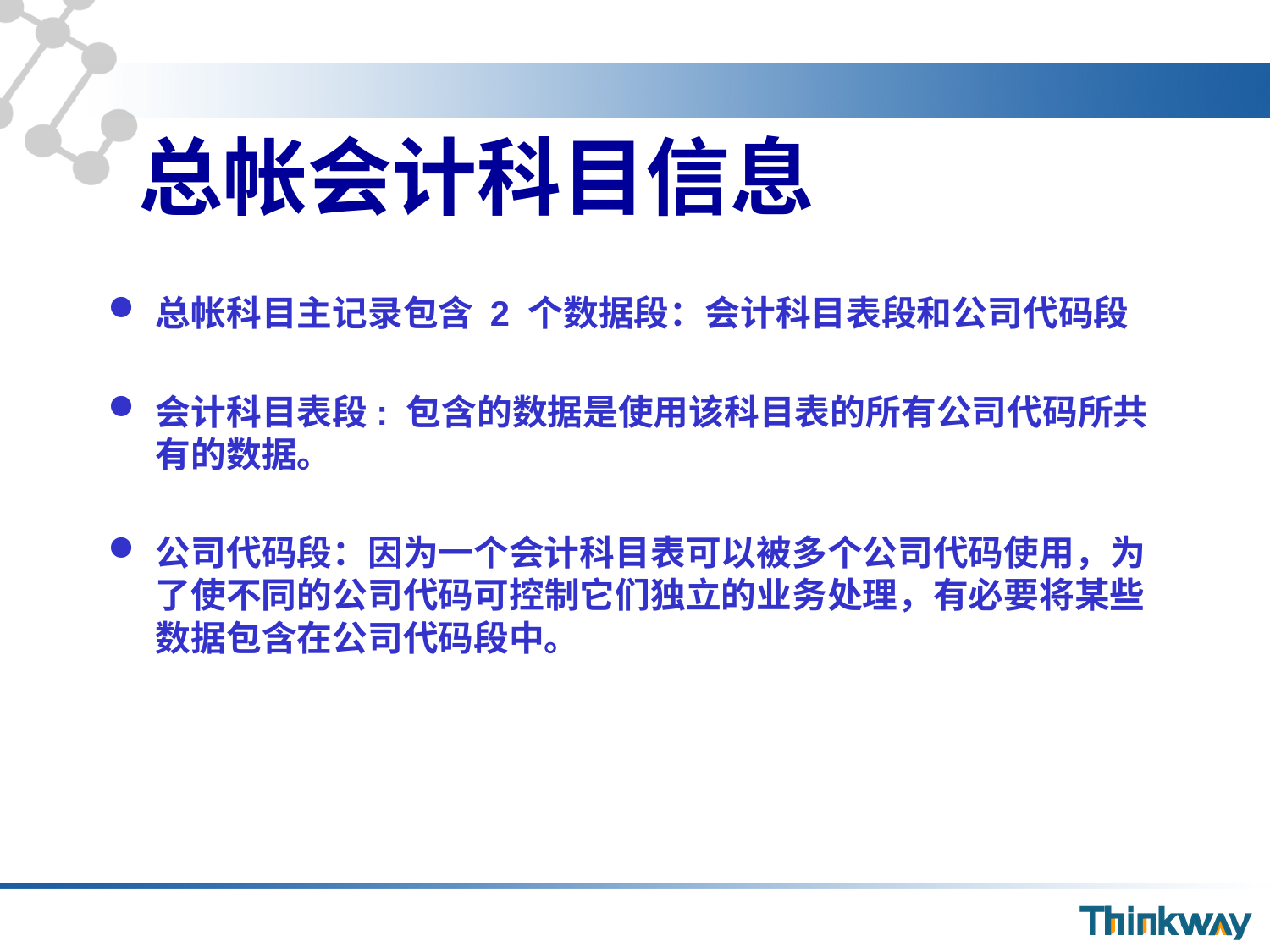

# 总帐会计科目信息
总帐科目主记录包含 2 个数据段：会计科目表段和公司代码段

会计科目表段: 包含的数据是使用该科目表的所有公司代码所共有的数据。

公司代码段：因为一个会计科目表可以被多个公司代码使用，为了使不同的公司代码可控制它们独立的业务处理，有必要将某些数据包含在公司代码段中。